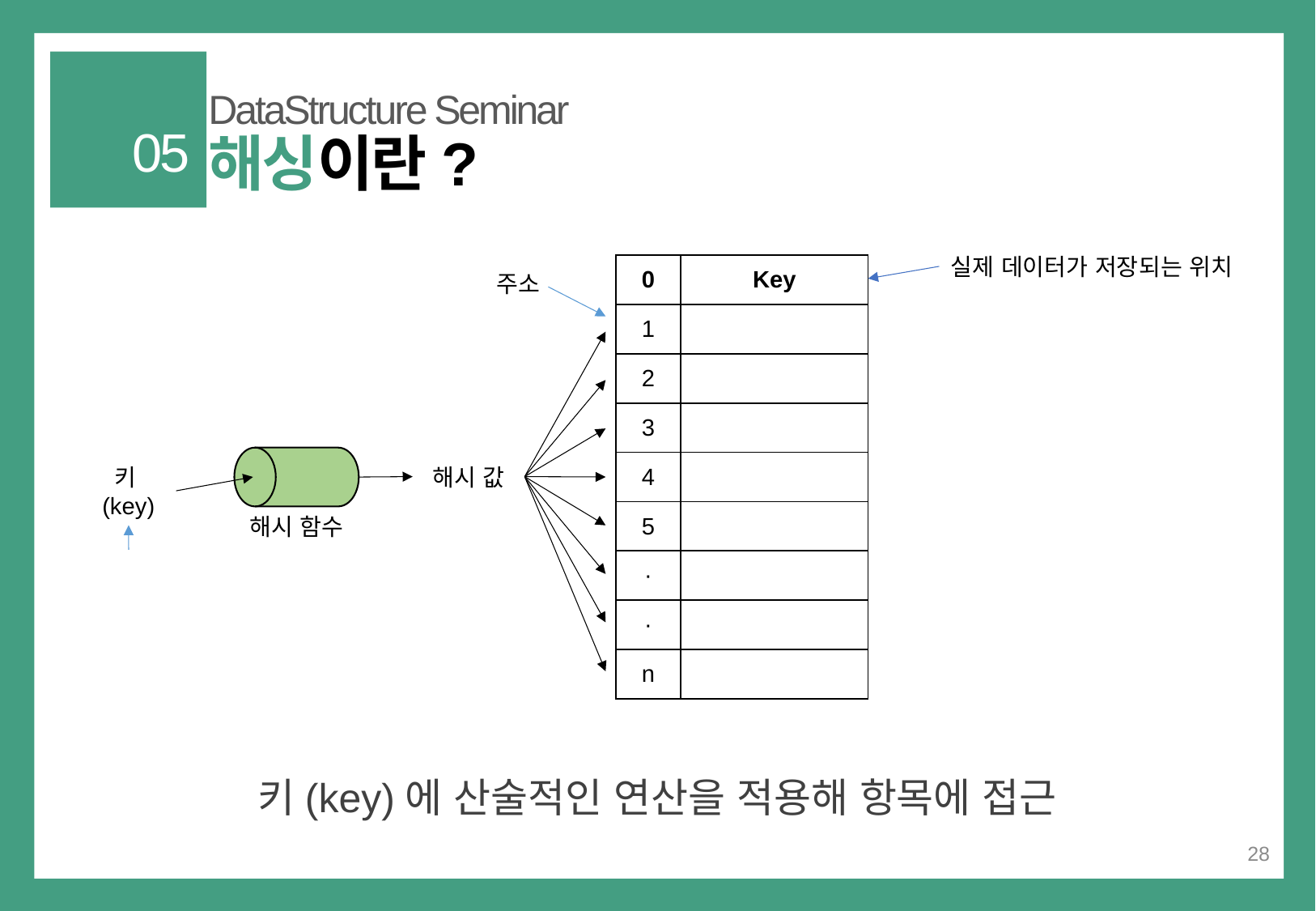

DataStructure Seminar
05
해싱이란?
실제 데이터가 저장되는 위치
| 0 | Key |
| --- | --- |
| 1 |  |
| 2 |  |
| 3 |  |
| 4 |  |
| 5 |  |
| ∙ |  |
| ∙ |  |
| n |  |
주소

키(key)
해시 값
해시 함수
키(key)에 산술적인 연산을 적용해 항목에 접근
28